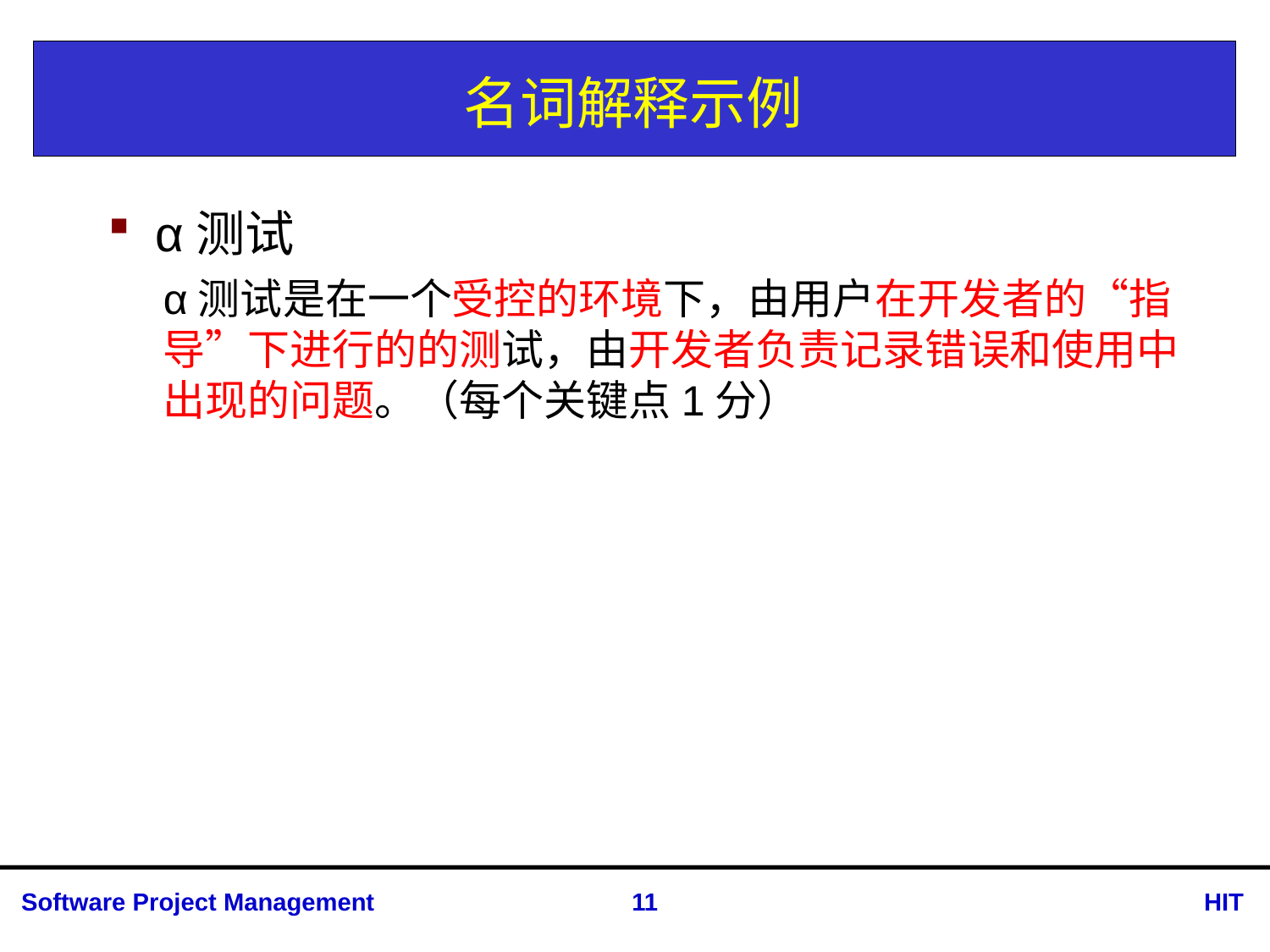

# 名词解释示例
α测试
α测试是在一个受控的环境下，由用户在开发者的“指导”下进行的的测试，由开发者负责记录错误和使用中出现的问题。（每个关键点1分）